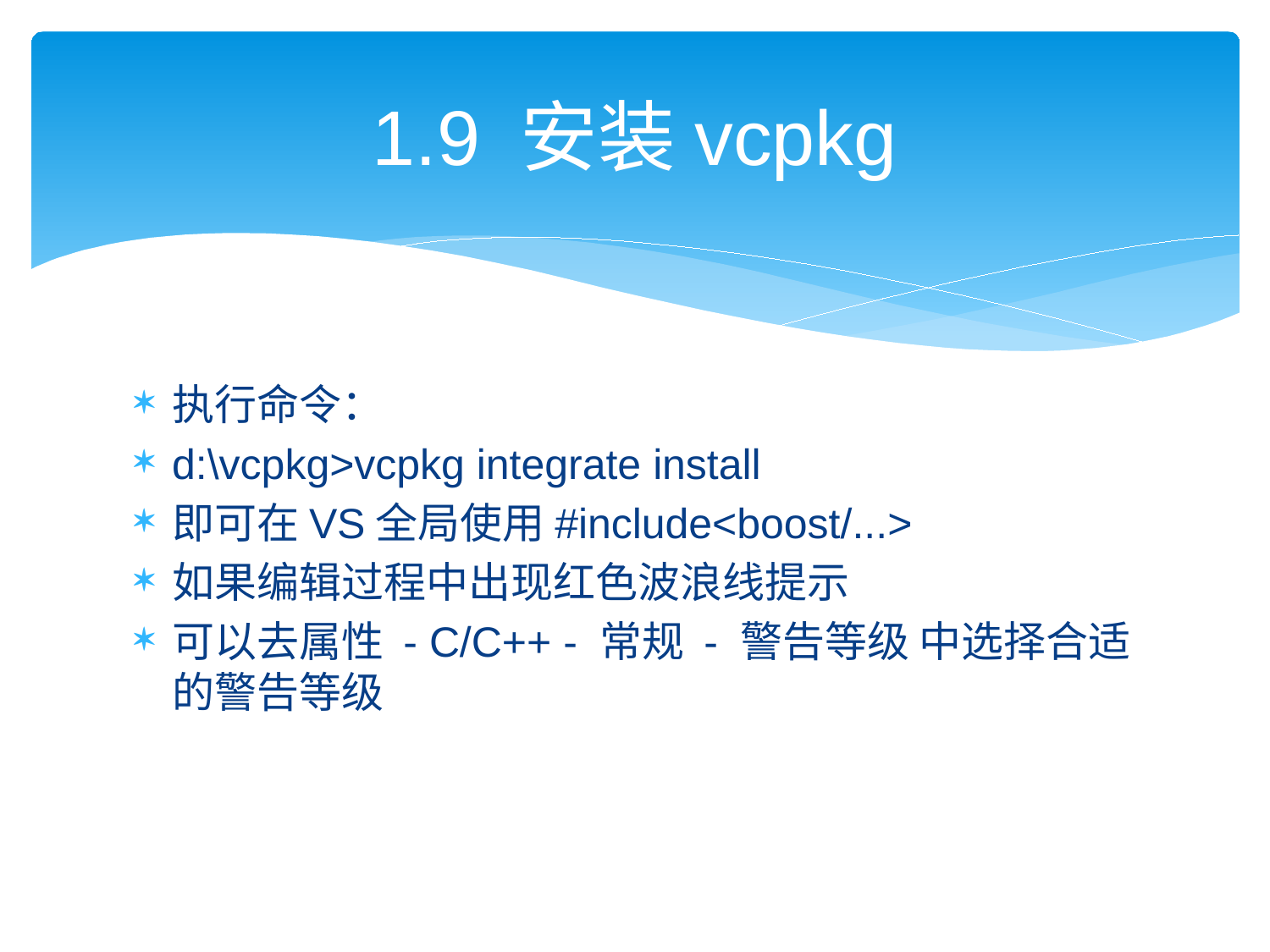

# 1.9 安装vcpkg
执行命令：
d:\vcpkg>vcpkg integrate install
即可在VS全局使用#include<boost/...>
如果编辑过程中出现红色波浪线提示
可以去属性 - C/C++ - 常规 - 警告等级 中选择合适的警告等级